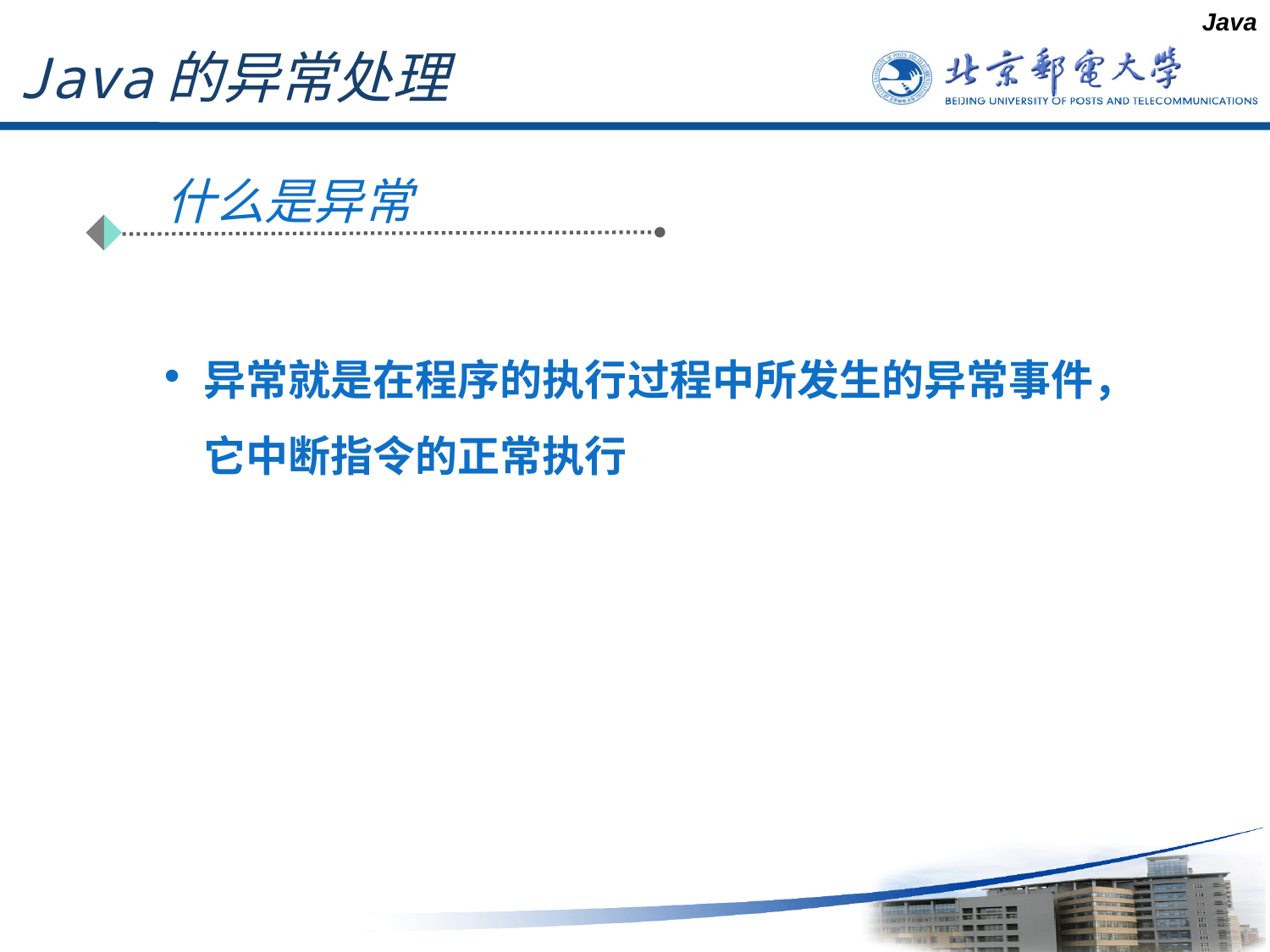

Java
# Java的异常处理

什么是异常

异常就是在程序的执行过程中所发生的异常事件，它中断指令的正常执行